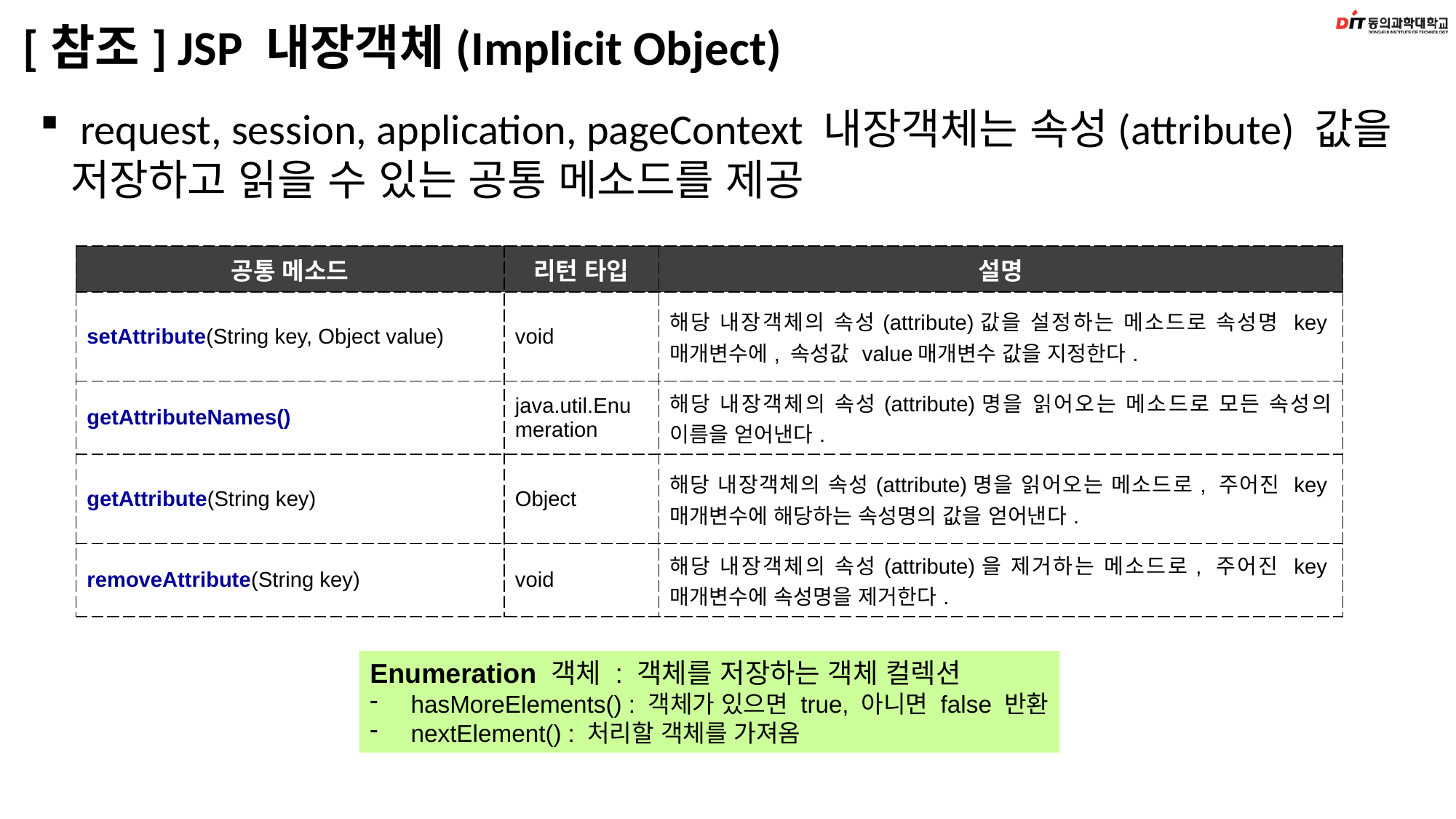

# [참조] JSP 내장객체(Implicit Object)
 request, session, application, pageContext 내장객체는 속성(attribute) 값을 저장하고 읽을 수 있는 공통 메소드를 제공

| 공통 메소드 | 리턴 타입 | 설명 |
| --- | --- | --- |
| setAttribute(String key, Object value) | void | 해당 내장객체의 속성(attribute)값을 설정하는 메소드로 속성명 key매개변수에, 속성값 value매개변수 값을 지정한다. |
| getAttributeNames() | java.util.Enumeration | 해당 내장객체의 속성(attribute)명을 읽어오는 메소드로 모든 속성의 이름을 얻어낸다. |
| getAttribute(String key) | Object | 해당 내장객체의 속성(attribute)명을 읽어오는 메소드로, 주어진 key매개변수에 해당하는 속성명의 값을 얻어낸다. |
| removeAttribute(String key) | void | 해당 내장객체의 속성(attribute)을 제거하는 메소드로, 주어진 key매개변수에 속성명을 제거한다. |

Enumeration 객체 : 객체를 저장하는 객체 컬렉션
hasMoreElements() : 객체가 있으면 true, 아니면 false 반환
nextElement() : 처리할 객체를 가져옴